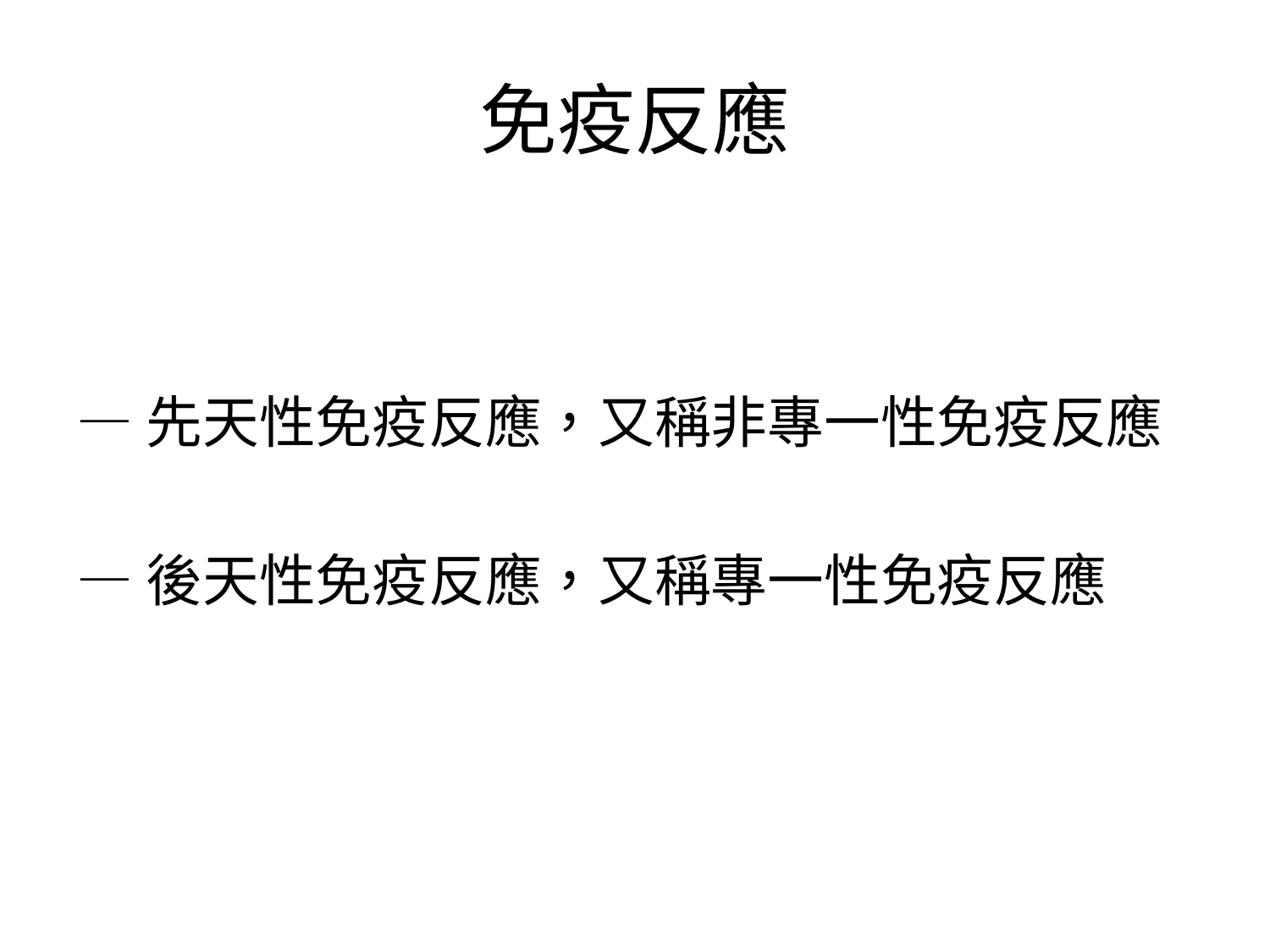

# 免疫反應

—先天性免疫反應，又稱非專一性免疫反應

—後天性免疫反應，又稱專一性免疫反應